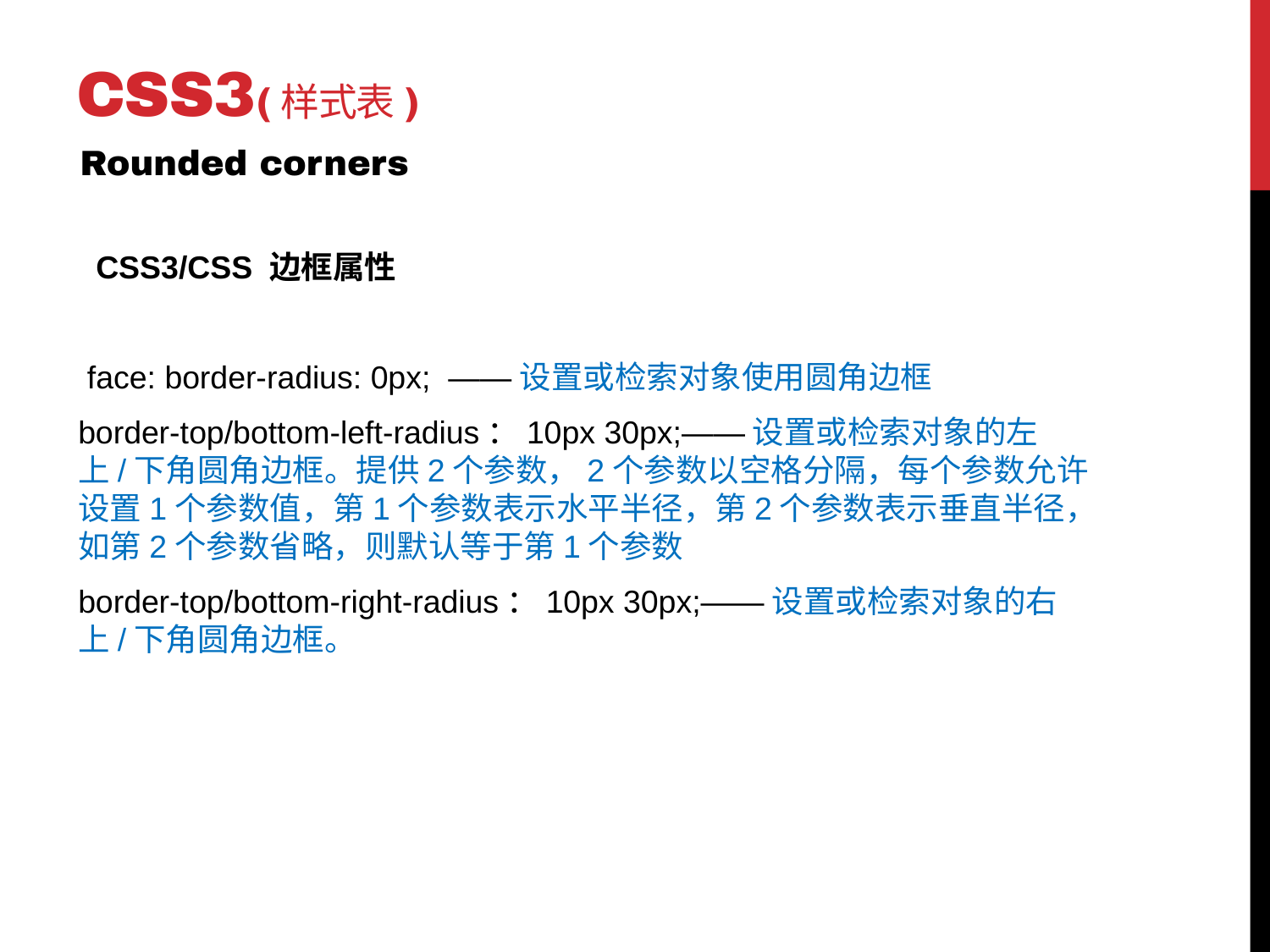

# CSS3(样式表)
Rounded corners
  CSS3/CSS 边框属性

 face: border-radius: 0px;  ——设置或检索对象使用圆角边框
border-top/bottom-left-radius：10px 30px;——设置或检索对象的左上/下角圆角边框。提供2个参数，2个参数以空格分隔，每个参数允许设置1个参数值，第1个参数表示水平半径，第2个参数表示垂直半径，如第2个参数省略，则默认等于第1个参数
border-top/bottom-right-radius：10px 30px;——设置或检索对象的右上/下角圆角边框。